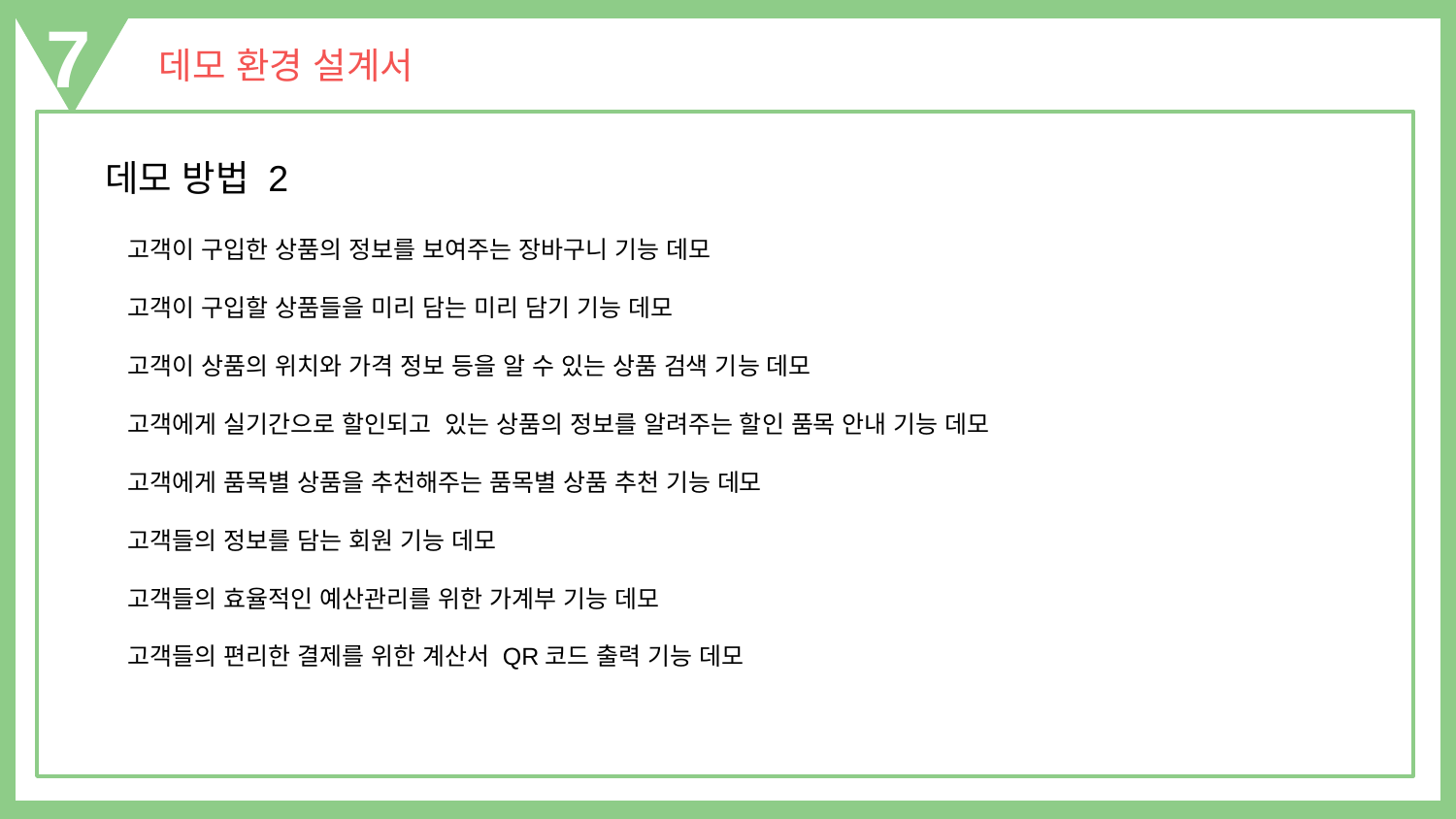

7
데모 환경 설계서
데모 방법 2
고객이 구입한 상품의 정보를 보여주는 장바구니 기능 데모

고객이 구입할 상품들을 미리 담는 미리 담기 기능 데모

고객이 상품의 위치와 가격 정보 등을 알 수 있는 상품 검색 기능 데모

고객에게 실기간으로 할인되고  있는 상품의 정보를 알려주는 할인 품목 안내 기능 데모

고객에게 품목별 상품을 추천해주는 품목별 상품 추천 기능 데모

고객들의 정보를 담는 회원 기능 데모

고객들의 효율적인 예산관리를 위한 가계부 기능 데모

고객들의 편리한 결제를 위한 계산서 QR코드 출력 기능 데모